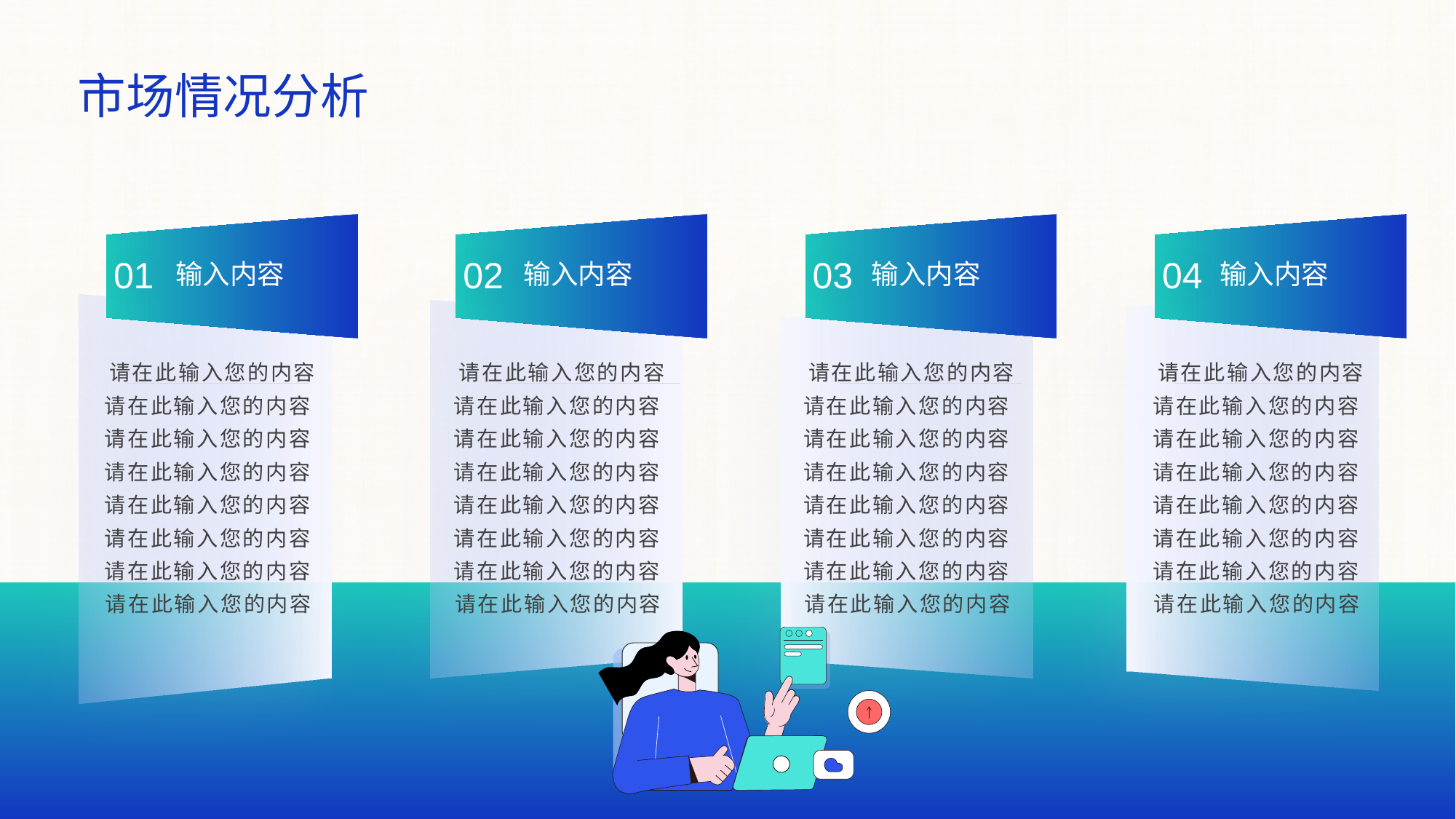

市场情况分析

01
02
03
04
输入内容
输入内容
输入内容
输入内容
 请在此输入您的内容请在此输入您的内容请在此输入您的内容请在此输入您的内容请在此输入您的内容请在此输入您的内容请在此输入您的内容请在此输入您的内容
 请在此输入您的内容请在此输入您的内容请在此输入您的内容请在此输入您的内容请在此输入您的内容请在此输入您的内容请在此输入您的内容请在此输入您的内容
 请在此输入您的内容请在此输入您的内容请在此输入您的内容请在此输入您的内容请在此输入您的内容请在此输入您的内容请在此输入您的内容请在此输入您的内容
 请在此输入您的内容请在此输入您的内容请在此输入您的内容请在此输入您的内容请在此输入您的内容请在此输入您的内容请在此输入您的内容请在此输入您的内容